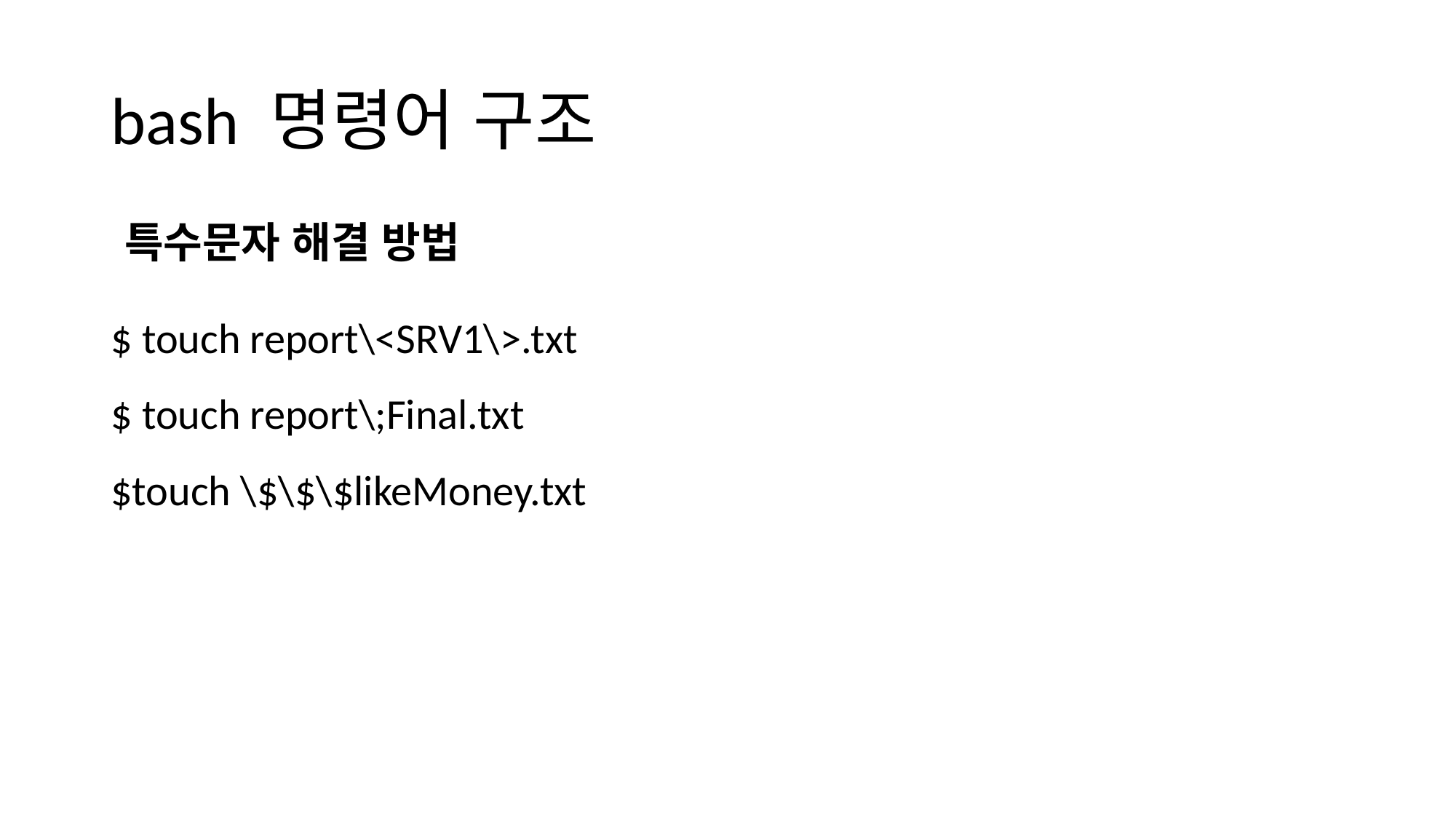

# bash 명령어 구조
특수문자 해결 방법
$ touch report\<SRV1\>.txt
$ touch report\;Final.txt
$touch \$\$\$likeMoney.txt